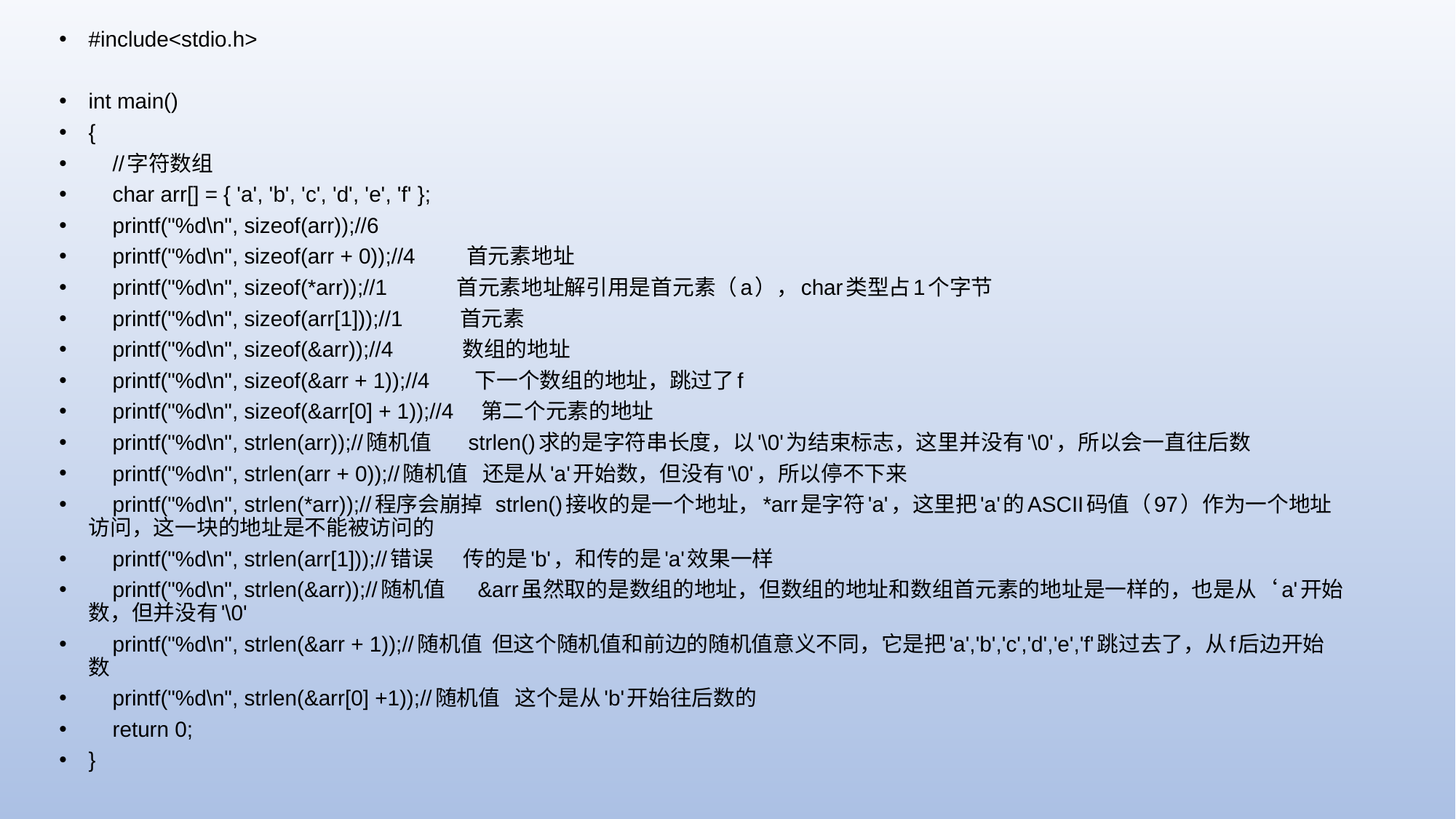

#include<stdio.h>

int main()
{
    //字符数组
    char arr[] = { 'a', 'b', 'c', 'd', 'e', 'f' };
    printf("%d\n", sizeof(arr));//6
    printf("%d\n", sizeof(arr + 0));//4        首元素地址
    printf("%d\n", sizeof(*arr));//1           首元素地址解引用是首元素（a），char类型占1个字节
    printf("%d\n", sizeof(arr[1]));//1         首元素
    printf("%d\n", sizeof(&arr));//4           数组的地址
    printf("%d\n", sizeof(&arr + 1));//4       下一个数组的地址，跳过了f
    printf("%d\n", sizeof(&arr[0] + 1));//4    第二个元素的地址
    printf("%d\n", strlen(arr));//随机值       strlen()求的是字符串长度，以'\0'为结束标志，这里并没有'\0'，所以会一直往后数
    printf("%d\n", strlen(arr + 0));//随机值   还是从'a'开始数，但没有'\0'，所以停不下来
    printf("%d\n", strlen(*arr));//程序会崩掉  strlen()接收的是一个地址，*arr是字符'a'，这里把'a'的ASCII码值（97）作为一个地址访问，这一块的地址是不能被访问的
    printf("%d\n", strlen(arr[1]));//错误      传的是'b'，和传的是'a'效果一样
    printf("%d\n", strlen(&arr));//随机值      &arr虽然取的是数组的地址，但数组的地址和数组首元素的地址是一样的，也是从‘a'开始数，但并没有'\0'
    printf("%d\n", strlen(&arr + 1));//随机值  但这个随机值和前边的随机值意义不同，它是把'a','b','c','d','e','f'跳过去了，从f后边开始数
    printf("%d\n", strlen(&arr[0] +1));//随机值   这个是从'b'开始往后数的
    return 0;
}